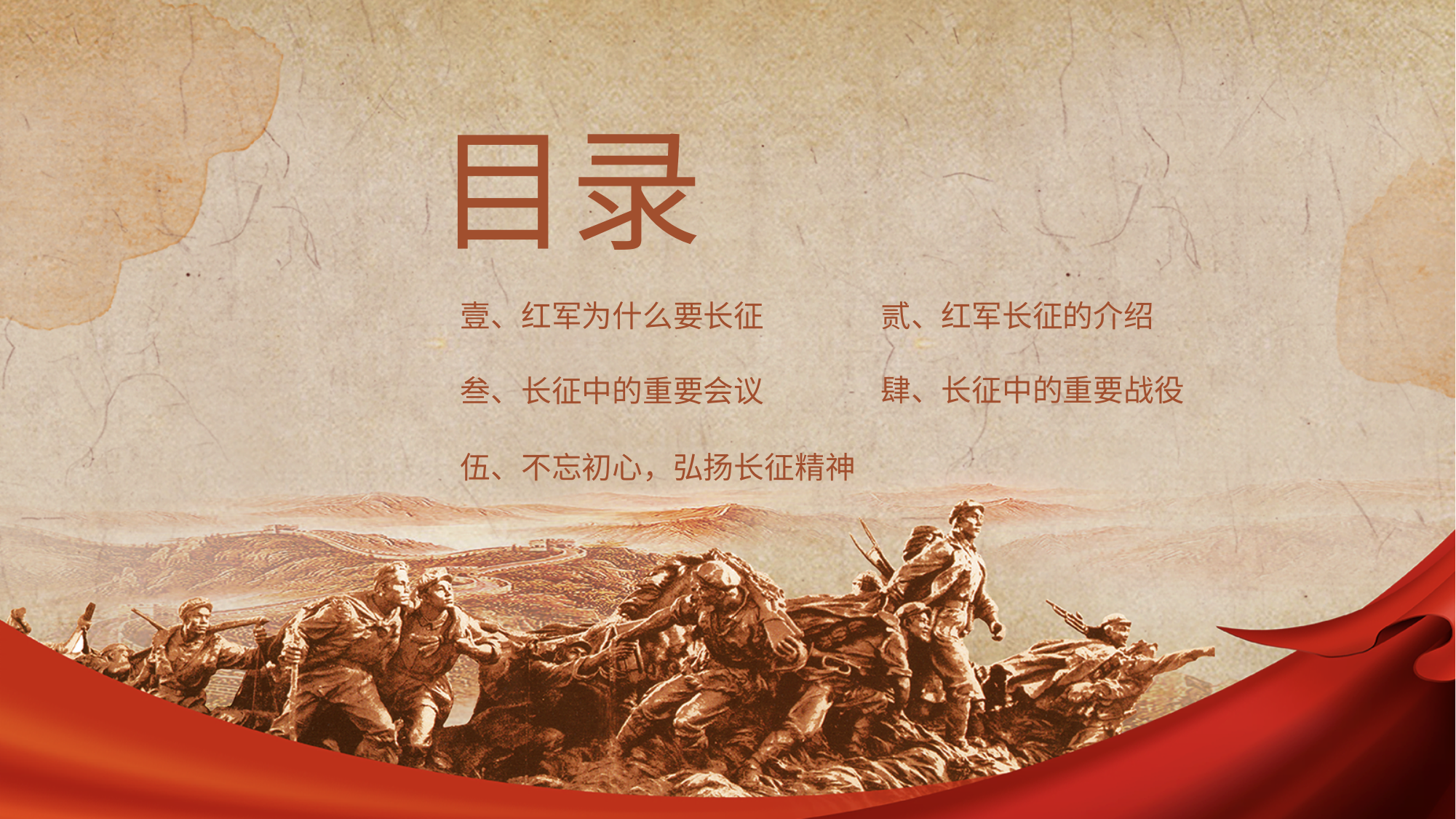

目录
壹、红军为什么要长征
贰、红军长征的介绍
肆、长征中的重要战役
叁、长征中的重要会议
伍、不忘初心，弘扬长征精神